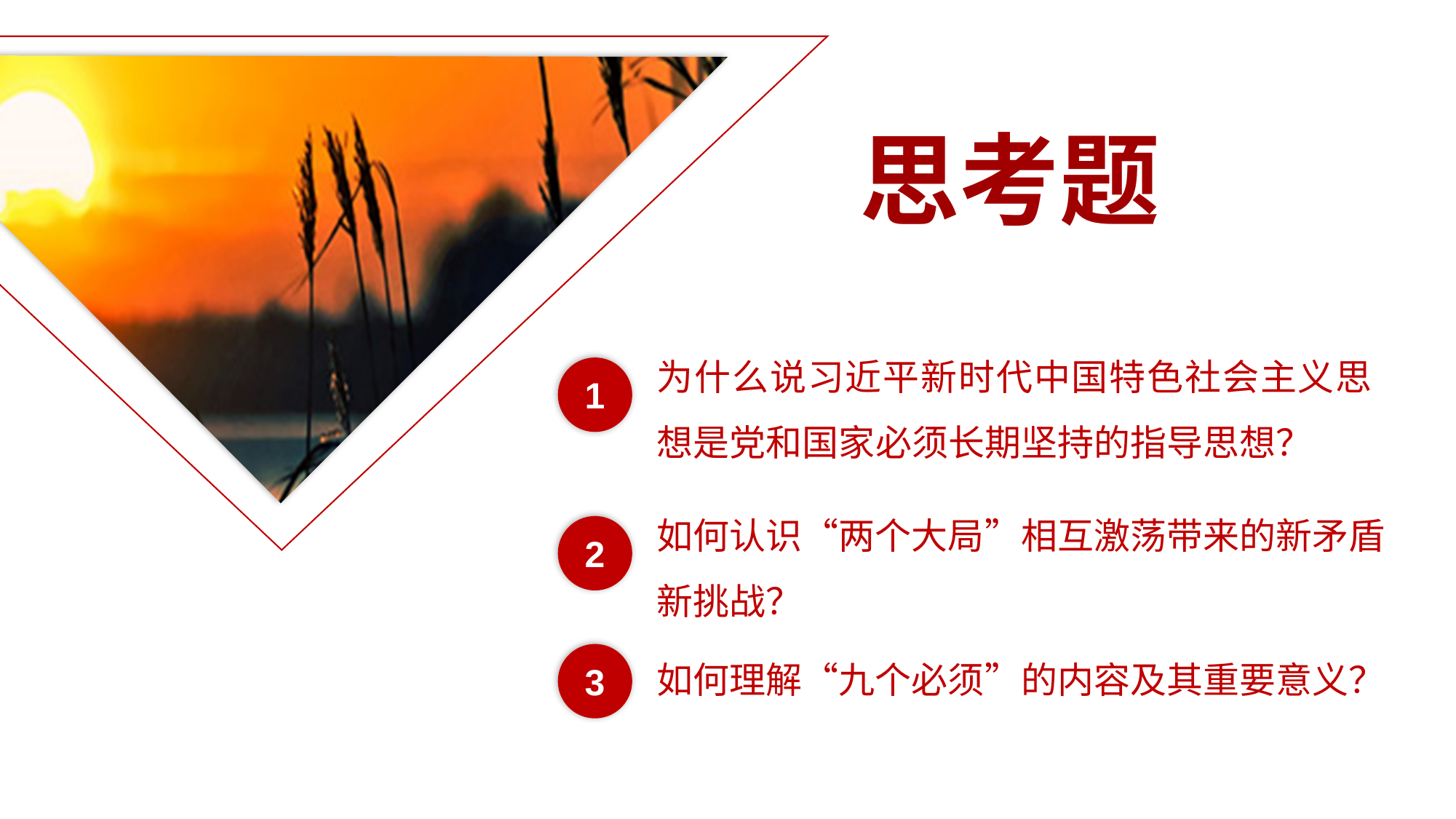

思考题
为什么说习近平新时代中国特色社会主义思想是党和国家必须长期坚持的指导思想？

1
如何认识“两个大局”相互激荡带来的新矛盾新挑战？

2

如何理解“九个必须”的内容及其重要意义？
3